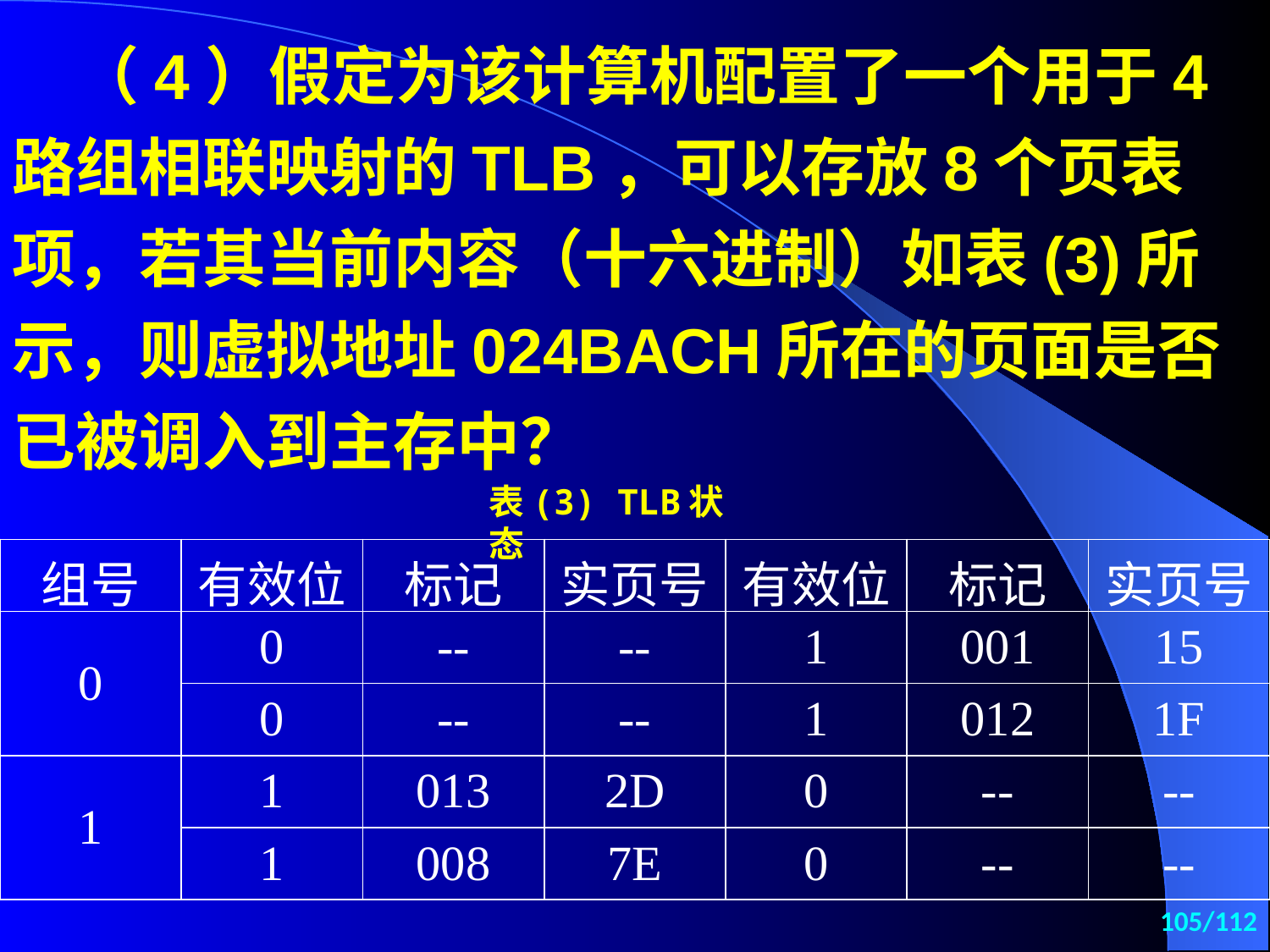

（4）假定为该计算机配置了一个用于4路组相联映射的TLB，可以存放8个页表项，若其当前内容（十六进制）如表(3)所示，则虚拟地址024BACH所在的页面是否已被调入到主存中？
表(3) TLB状态
| 组号 | 有效位 | 标记 | 实页号 | 有效位 | 标记 | 实页号 |
| --- | --- | --- | --- | --- | --- | --- |
| 0 | 0 | -- | -- | 1 | 001 | 15 |
|  | 0 | -- | -- | 1 | 012 | 1F |
| 1 | 1 | 013 | 2D | 0 | -- | -- |
|  | 1 | 008 | 7E | 0 | -- | -- |
105/112